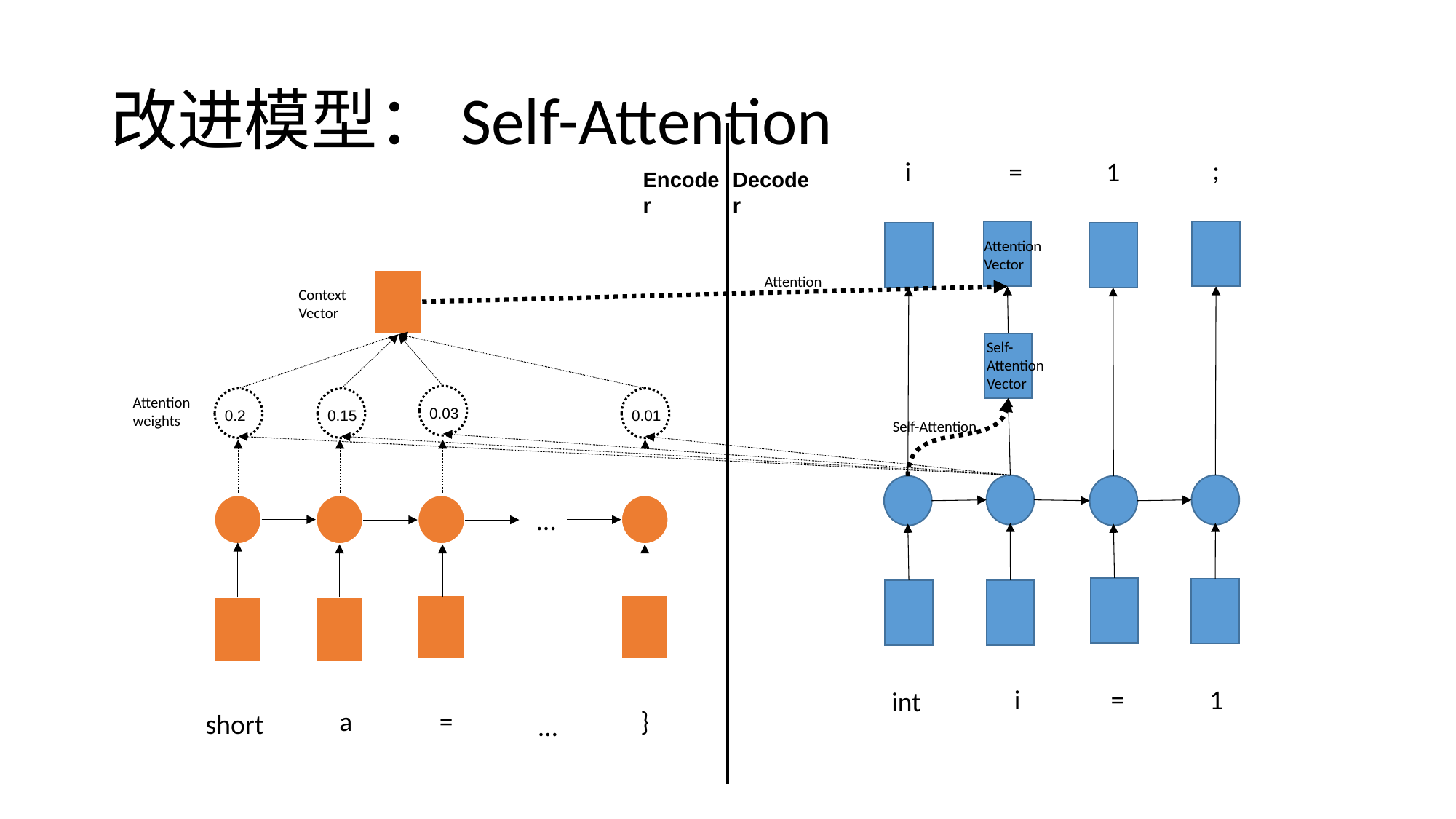

# 改进模型：Self-Attention
;
i
=
1
Encoder
Decoder

Attention
Vector
Attention

Context
Vector
Self-Attention
Vector

0.03
Attention weights

0.2

0.15

0.01
Self-Attention

…

i
=
1
int
a
=
}
short
…